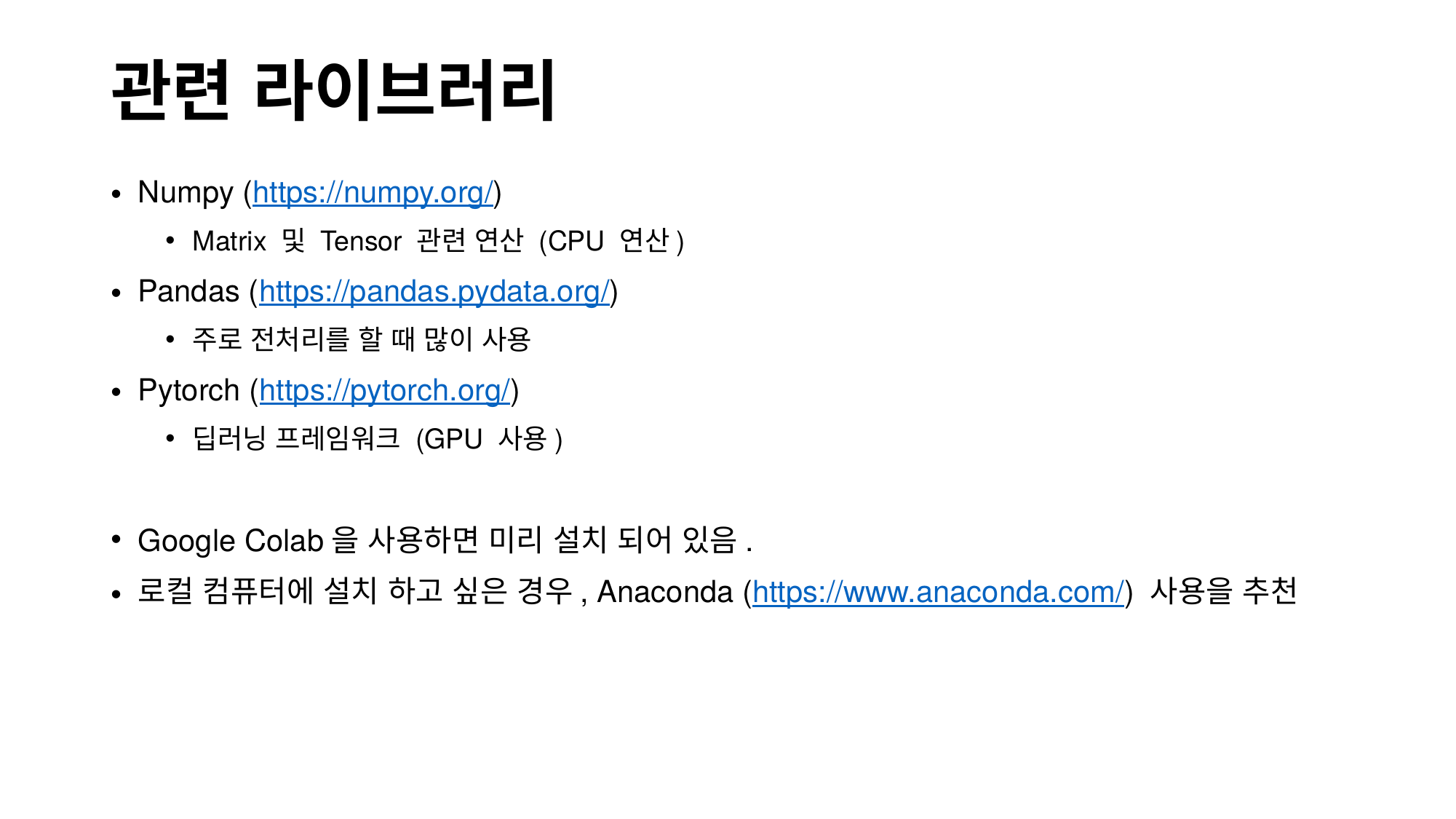

# 관련 라이브러리
Numpy (https://numpy.org/)
Matrix 및 Tensor 관련 연산 (CPU 연산)
Pandas (https://pandas.pydata.org/)
주로 전처리를 할 때 많이 사용
Pytorch (https://pytorch.org/)
딥러닝 프레임워크 (GPU 사용)

Google Colab을 사용하면 미리 설치 되어 있음.
로컬 컴퓨터에 설치 하고 싶은 경우, Anaconda (https://www.anaconda.com/) 사용을 추천